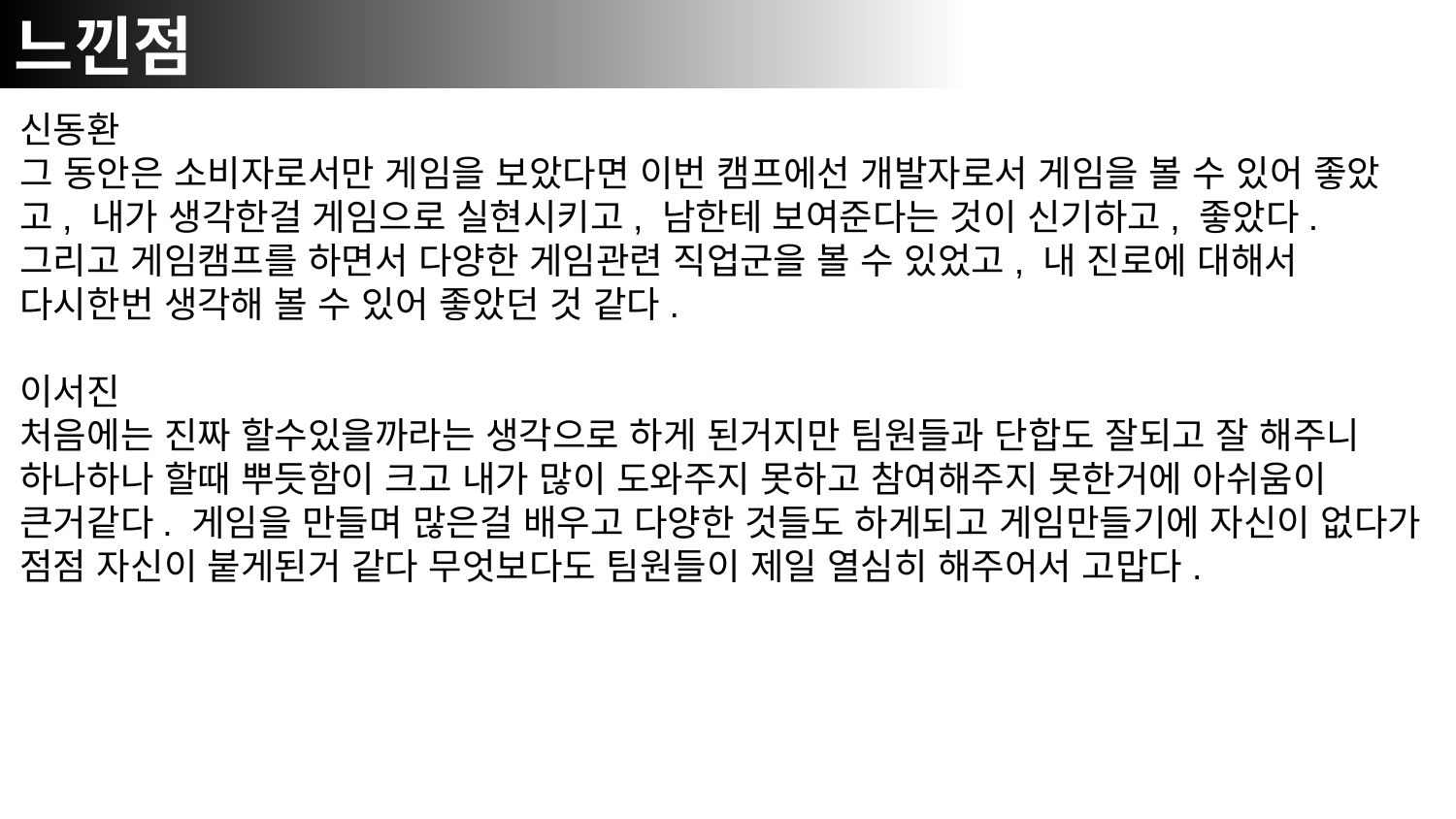

느낀점
신동환
그 동안은 소비자로서만 게임을 보았다면 이번 캠프에선 개발자로서 게임을 볼 수 있어 좋았고, 내가 생각한걸 게임으로 실현시키고, 남한테 보여준다는 것이 신기하고, 좋았다. 그리고 게임캠프를 하면서 다양한 게임관련 직업군을 볼 수 있었고, 내 진로에 대해서 다시한번 생각해 볼 수 있어 좋았던 것 같다.

이서진
처음에는 진짜 할수있을까라는 생각으로 하게 된거지만 팀원들과 단합도 잘되고 잘 해주니 하나하나 할때 뿌듯함이 크고 내가 많이 도와주지 못하고 참여해주지 못한거에 아쉬움이 큰거같다. 게임을 만들며 많은걸 배우고 다양한 것들도 하게되고 게임만들기에 자신이 없다가 점점 자신이 붙게된거 같다 무엇보다도 팀원들이 제일 열심히 해주어서 고맙다.